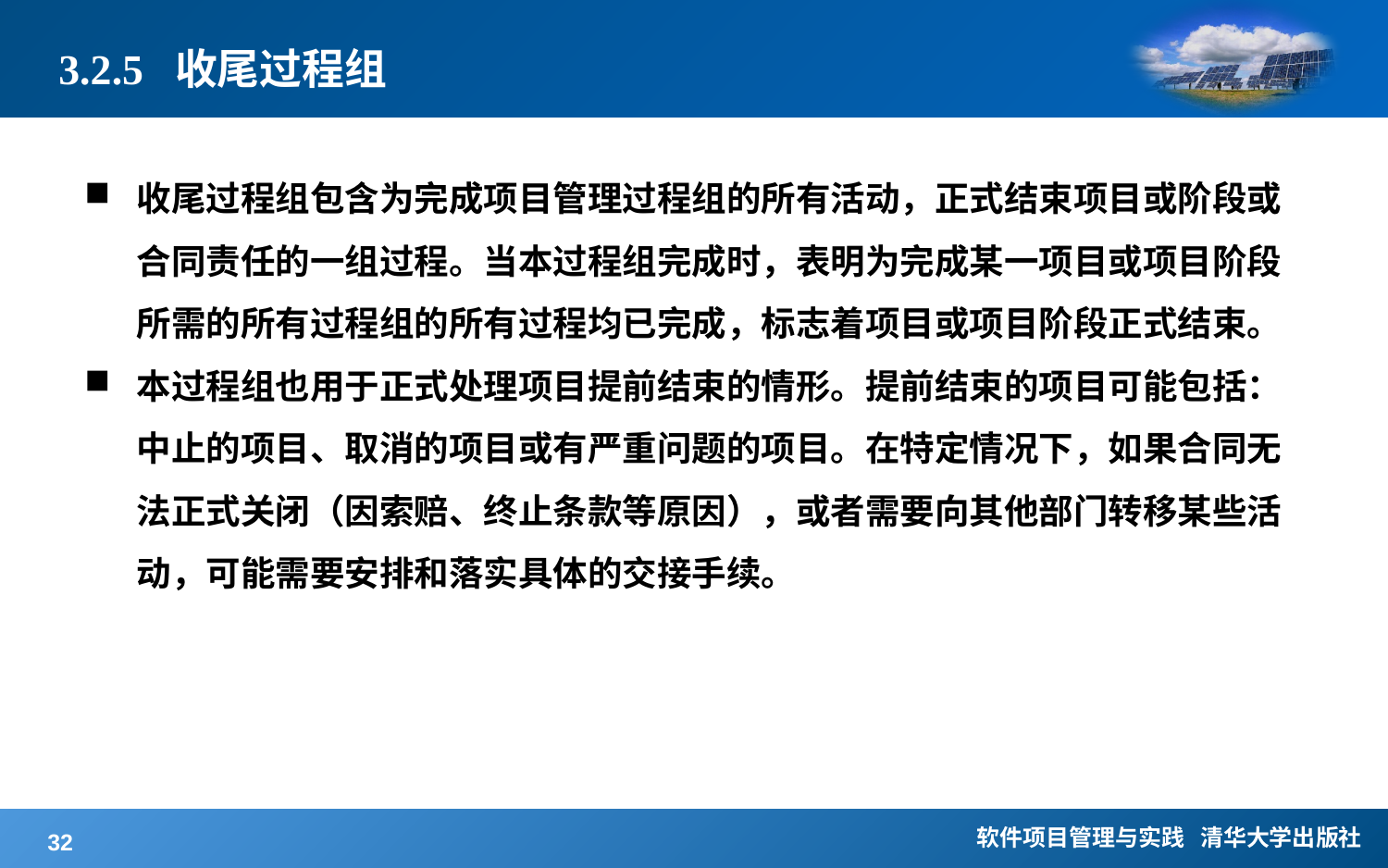

# 3.2.5  收尾过程组
收尾过程组包含为完成项目管理过程组的所有活动，正式结束项目或阶段或合同责任的一组过程。当本过程组完成时，表明为完成某一项目或项目阶段所需的所有过程组的所有过程均已完成，标志着项目或项目阶段正式结束。
本过程组也用于正式处理项目提前结束的情形。提前结束的项目可能包括：中止的项目、取消的项目或有严重问题的项目。在特定情况下，如果合同无法正式关闭（因索赔、终止条款等原因），或者需要向其他部门转移某些活动，可能需要安排和落实具体的交接手续。